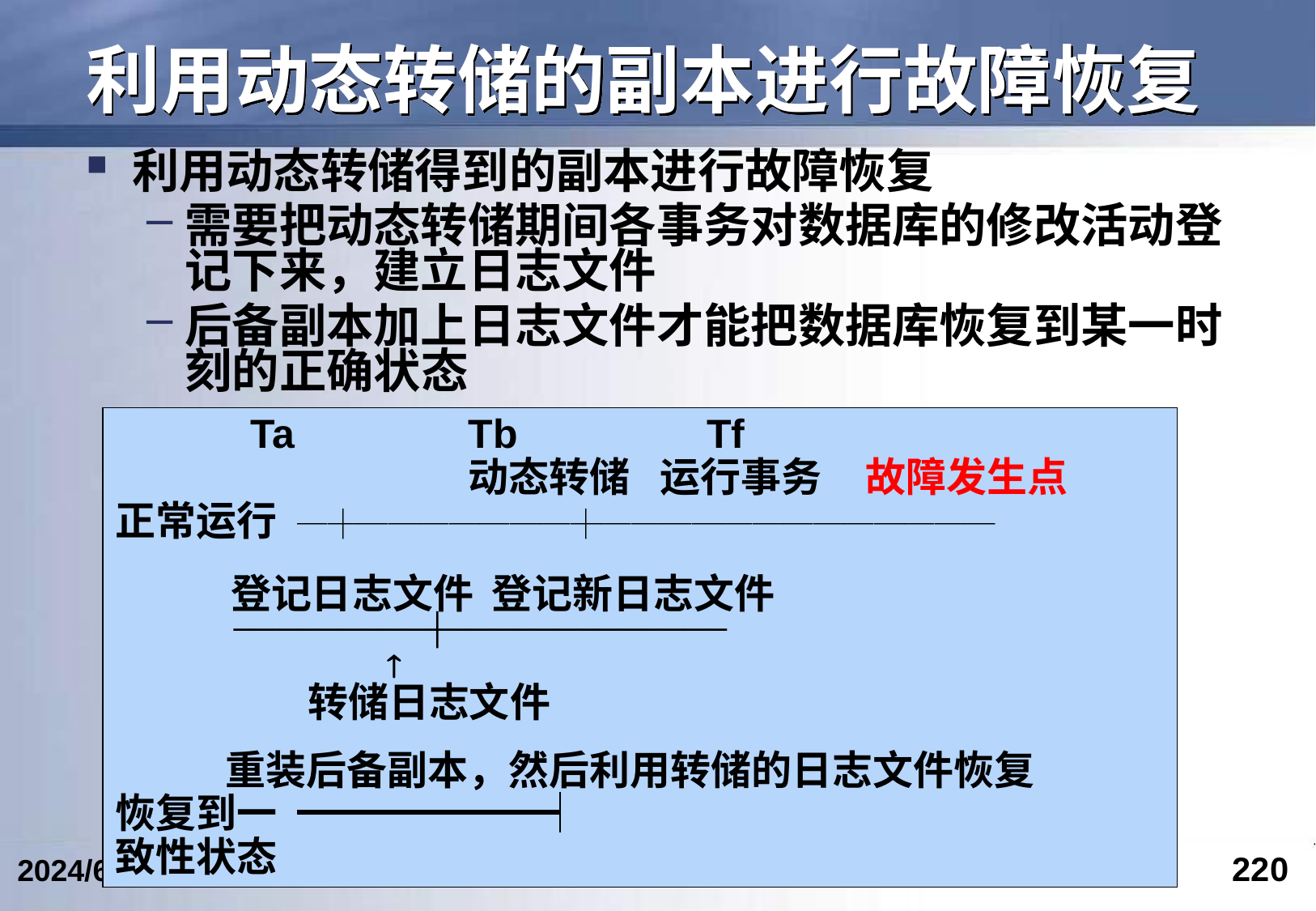

# 利用动态转储的副本进行故障恢复
利用动态转储得到的副本进行故障恢复
需要把动态转储期间各事务对数据库的修改活动登记下来，建立日志文件
后备副本加上日志文件才能把数据库恢复到某一时刻的正确状态
                Ta        　　　Tb                     Tf
                           动态转储     运行事务     故障发生点
正常运行   ─┼───────┼─────────────

              登记日志文件  登记新日志文件
              ─────────┼─────────────
                             ↑
                        转储日志文件

               重装后备副本，然后利用转储的日志文件恢复
恢复到一   ━━━━━━┥
致性状态
220
2024/6/12